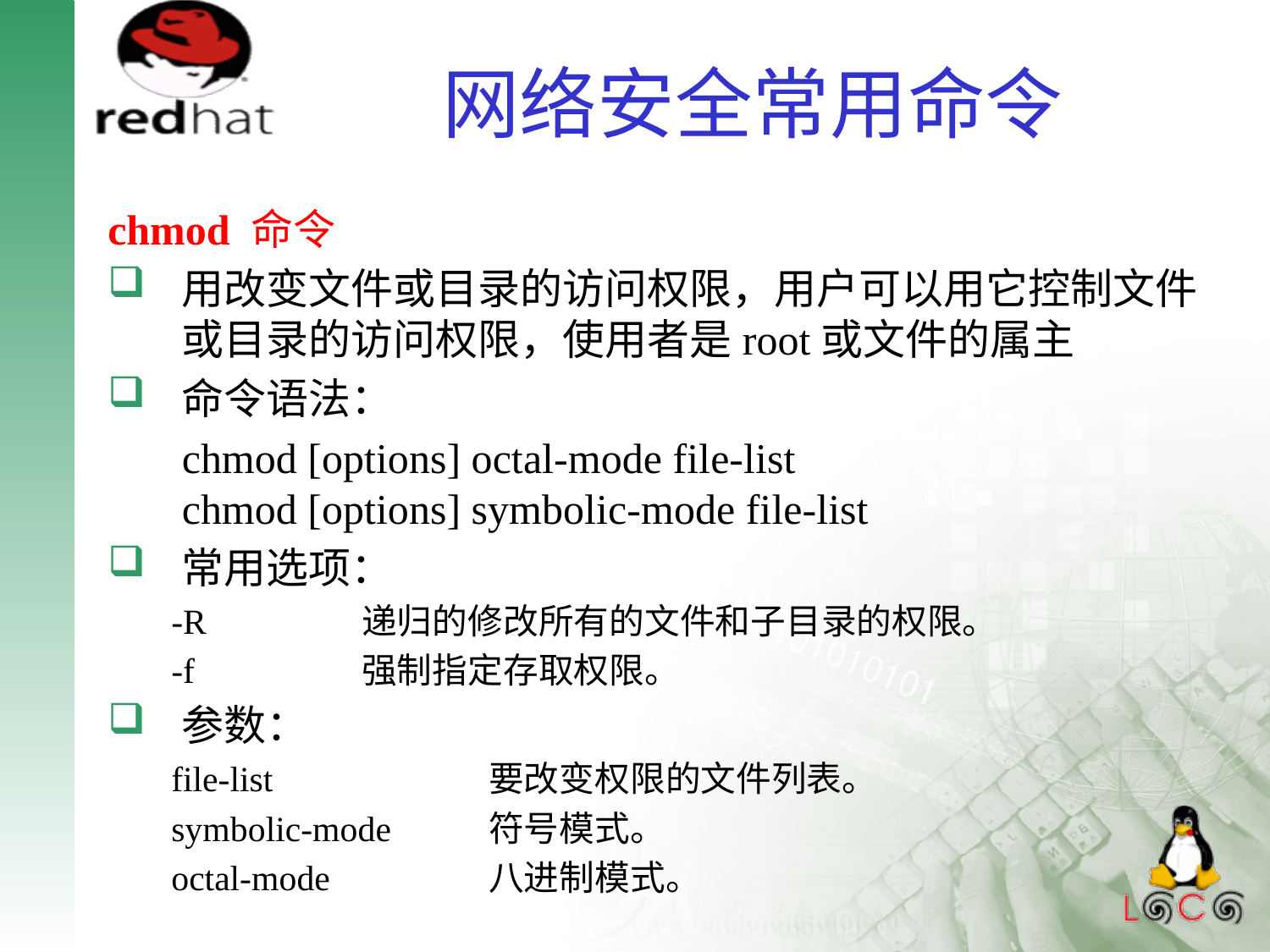

# 网络安全常用命令
chmod 命令
用改变文件或目录的访问权限，用户可以用它控制文件或目录的访问权限，使用者是root或文件的属主
命令语法：
	chmod [options] octal-mode file-list
chmod [options] symbolic-mode file-list
常用选项：
-R		递归的修改所有的文件和子目录的权限。
-f		强制指定存取权限。
参数：
file-list		要改变权限的文件列表。
symbolic-mode 	符号模式。
octal-mode 		八进制模式。